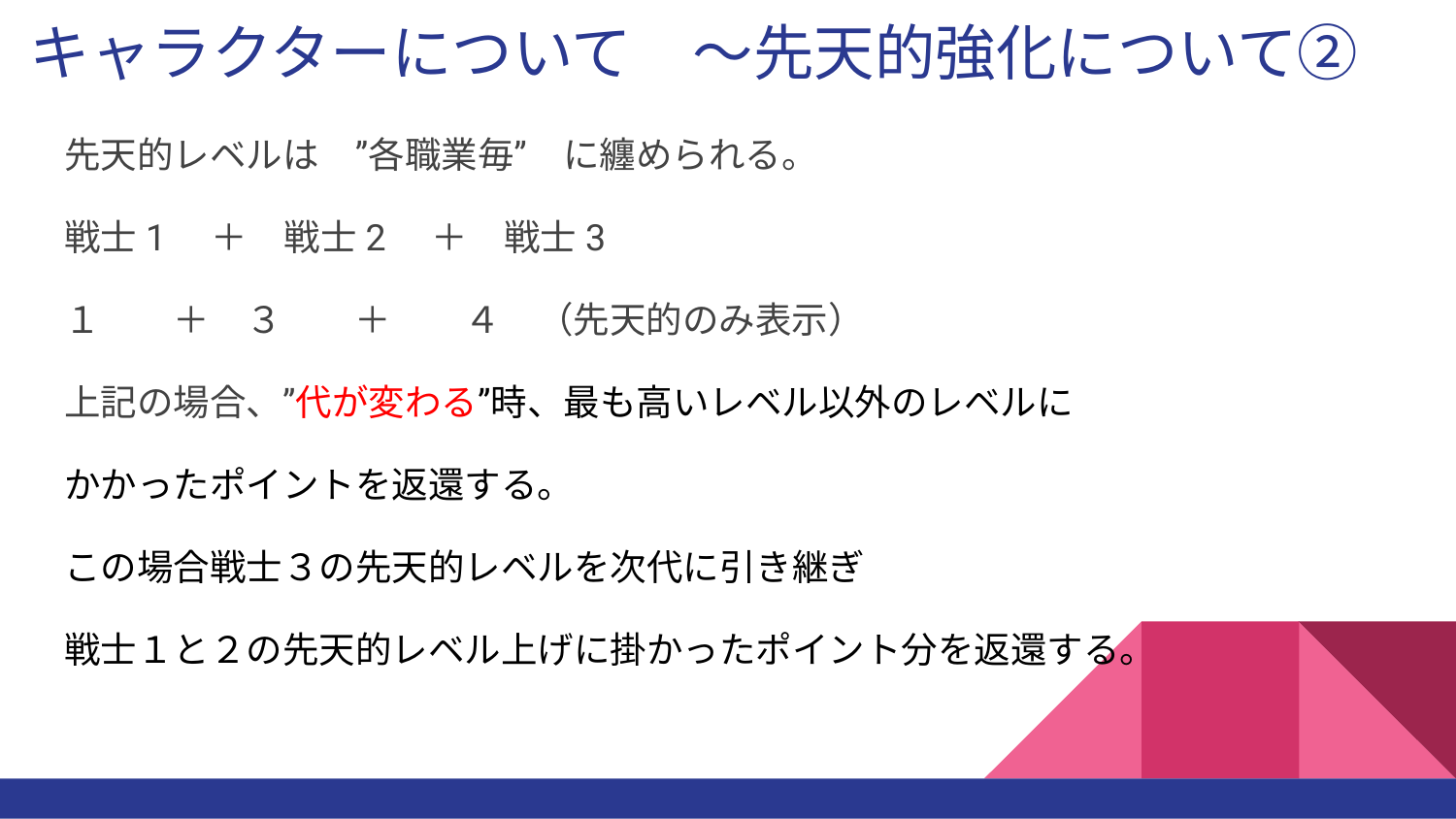

# キャラクターについて　〜先天的強化について②
先天的レベルは　”各職業毎”　に纏められる。
戦士1　＋　戦士2　＋　戦士3
１　　＋　３　　＋　　４　（先天的のみ表示）
上記の場合、”代が変わる”時、最も高いレベル以外のレベルに
かかったポイントを返還する。
この場合戦士３の先天的レベルを次代に引き継ぎ
戦士１と２の先天的レベル上げに掛かったポイント分を返還する。